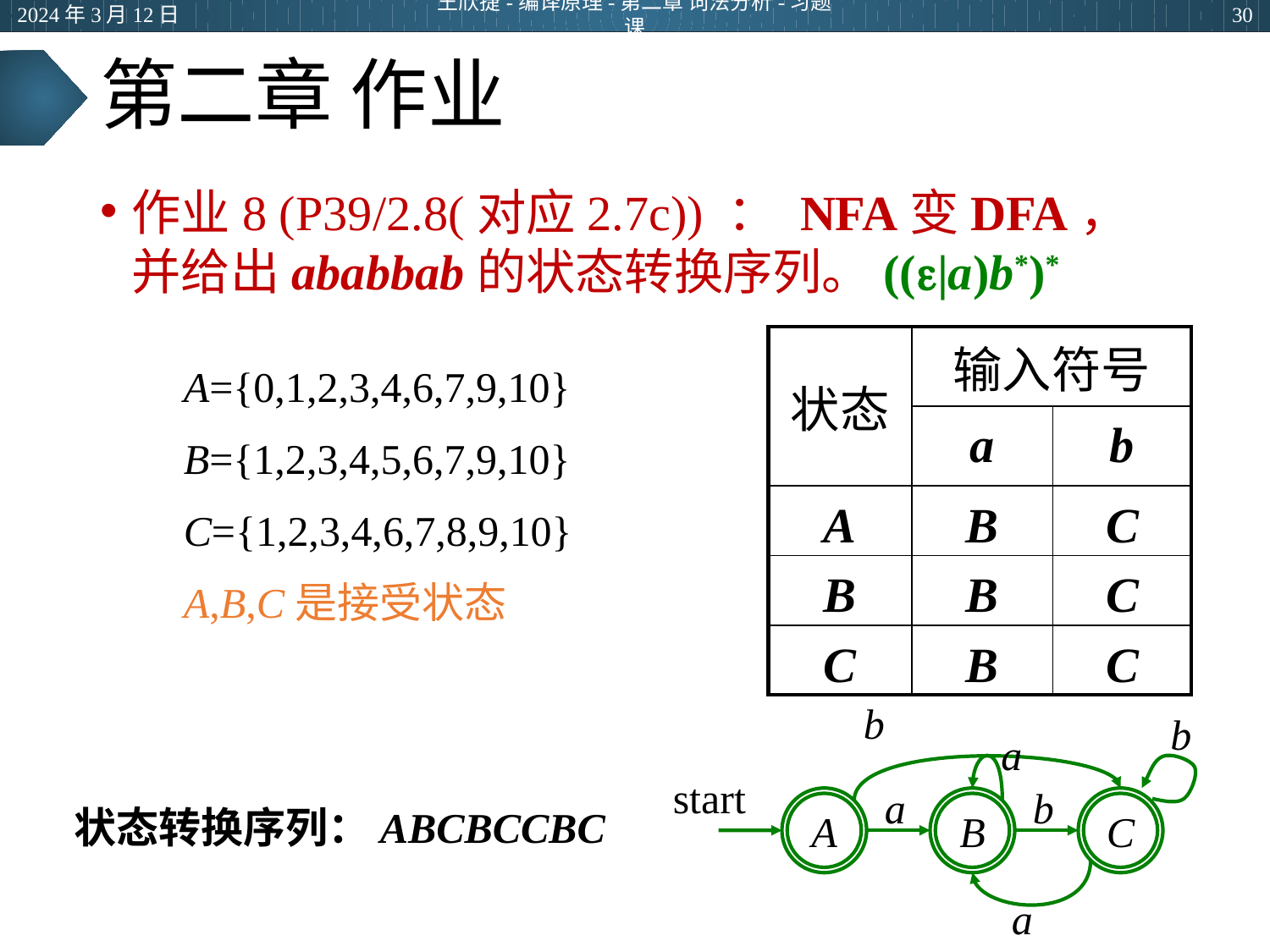

2024年3月12日
王欣捷-编译原理-第二章 词法分析-习题课
30
# 第二章 作业
作业8 (P39/2.8(对应2.7c)) ： NFA变DFA，并给出ababbab的状态转换序列。((ε|a)b*)*
| 状态 | 输入符号 |  |
| --- | --- | --- |
|  | a | b |
| A | B | C |
| B | B | C |
| C | B | C |
A={0,1,2,3,4,6,7,9,10}
B={1,2,3,4,5,6,7,9,10}
C={1,2,3,4,6,7,8,9,10}
A,B,C是接受状态
b
b
a

start
a
b

A

B

C

a
状态转换序列：ABCBCCBC